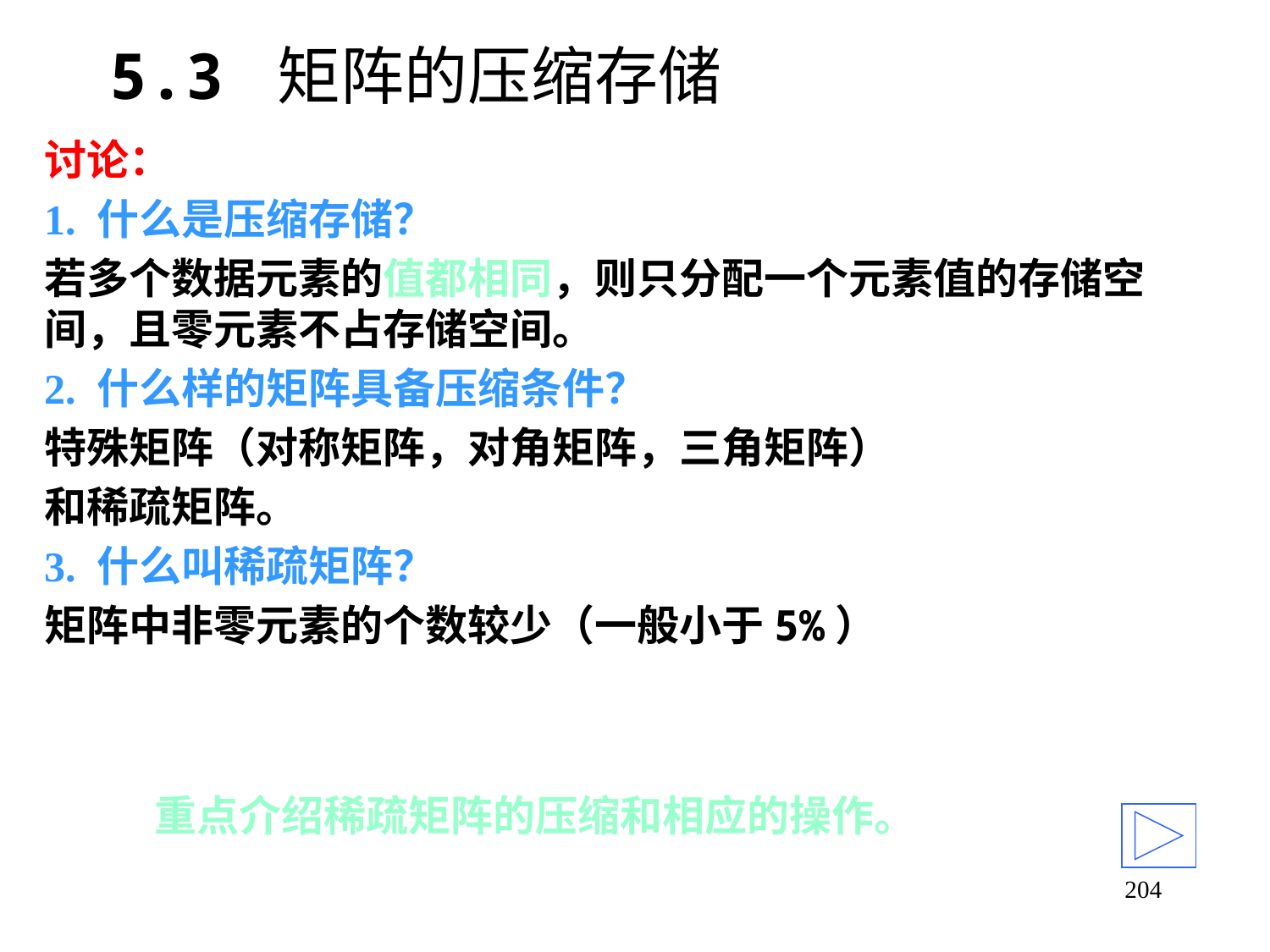

# 5.3 矩阵的压缩存储
讨论：
1. 什么是压缩存储？
若多个数据元素的值都相同，则只分配一个元素值的存储空间，且零元素不占存储空间。
2. 什么样的矩阵具备压缩条件？
特殊矩阵（对称矩阵，对角矩阵，三角矩阵）
和稀疏矩阵。
3. 什么叫稀疏矩阵？
矩阵中非零元素的个数较少（一般小于5%）
重点介绍稀疏矩阵的压缩和相应的操作。

204